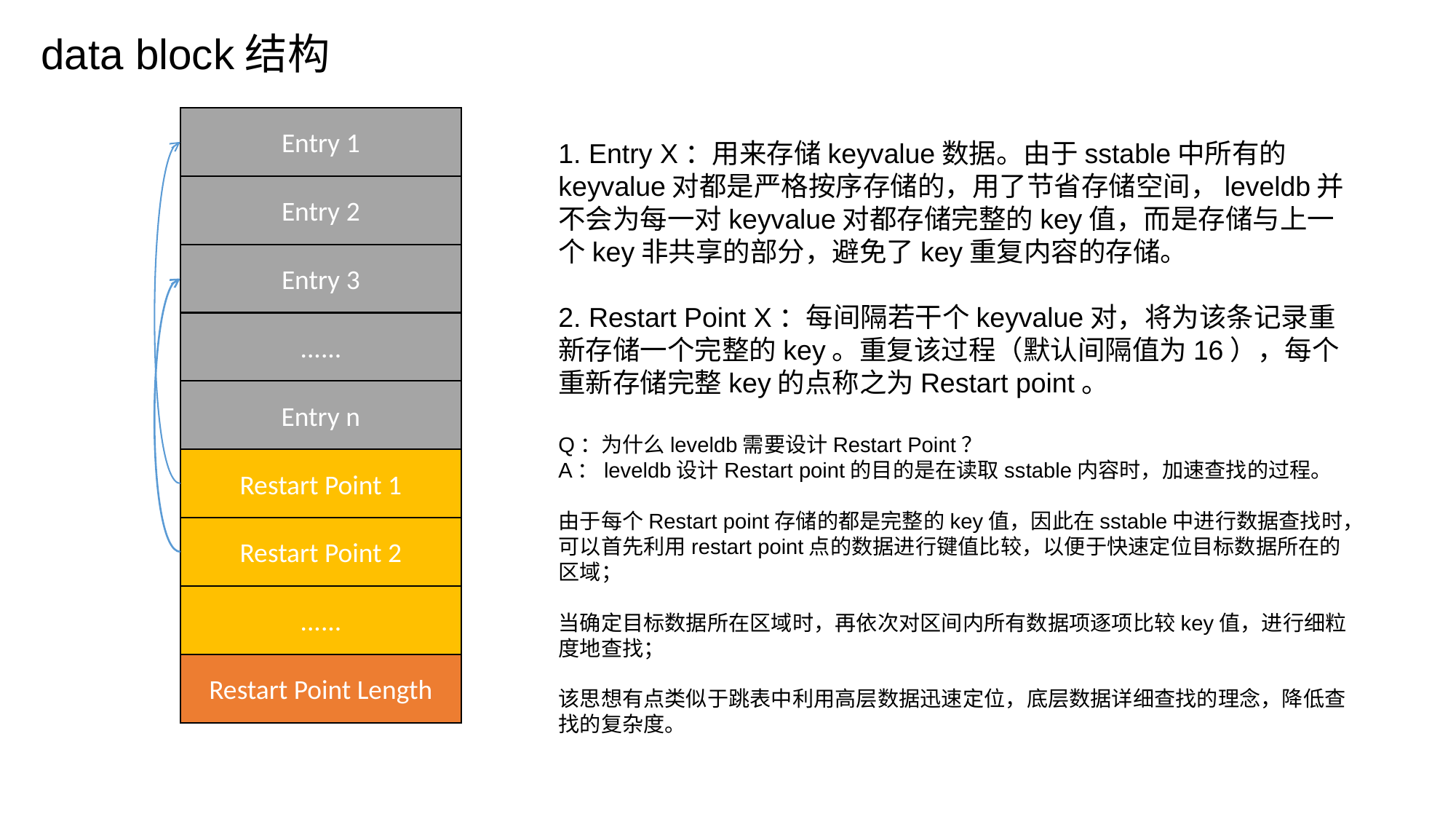

data block结构
Entry 1
1. Entry X：用来存储keyvalue数据。由于sstable中所有的keyvalue对都是严格按序存储的，用了节省存储空间，leveldb并不会为每一对keyvalue对都存储完整的key值，而是存储与上一个key非共享的部分，避免了key重复内容的存储。

2. Restart Point X：每间隔若干个keyvalue对，将为该条记录重新存储一个完整的key。重复该过程（默认间隔值为16），每个重新存储完整key的点称之为Restart point。

Q：为什么leveldb需要设计Restart Point？
A：leveldb设计Restart point的目的是在读取sstable内容时，加速查找的过程。

由于每个Restart point存储的都是完整的key值，因此在sstable中进行数据查找时，可以首先利用restart point点的数据进行键值比较，以便于快速定位目标数据所在的区域；

当确定目标数据所在区域时，再依次对区间内所有数据项逐项比较key值，进行细粒度地查找；

该思想有点类似于跳表中利用高层数据迅速定位，底层数据详细查找的理念，降低查找的复杂度。
Entry 2
Entry 3
......
Entry n
Restart Point 1
Restart Point 2
......
Restart Point Length